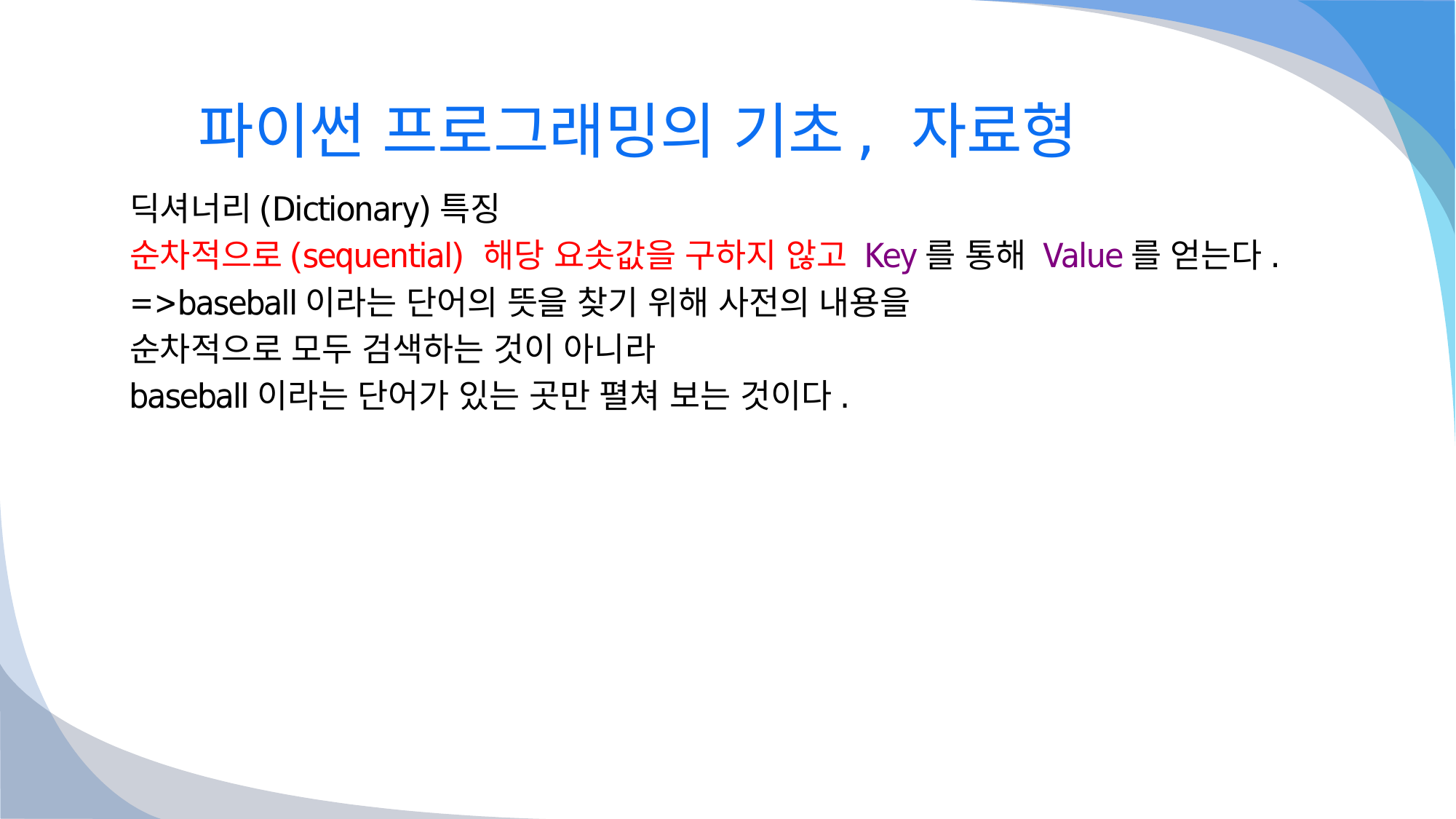

# 파이썬 프로그래밍의 기초, 자료형
딕셔너리(Dictionary)특징
순차적으로(sequential) 해당 요솟값을 구하지 않고 Key를 통해 Value를 얻는다.
=>baseball이라는 단어의 뜻을 찾기 위해 사전의 내용을
순차적으로 모두 검색하는 것이 아니라
baseball이라는 단어가 있는 곳만 펼쳐 보는 것이다.